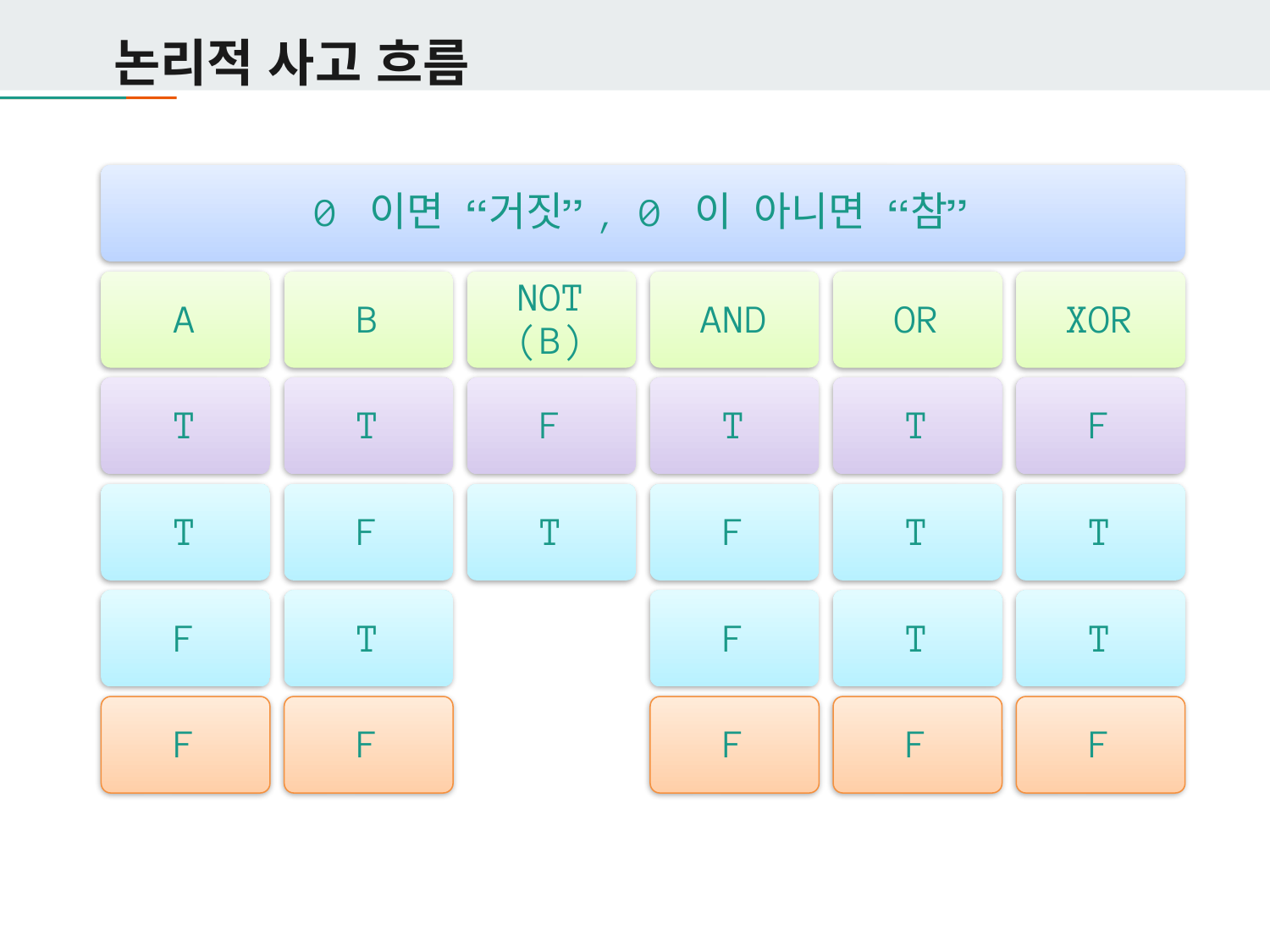

# 논리적 사고 흐름

0 이면 “거짓”, 0 이 아니면 “참”

A
B
NOT (B)
AND
OR
XOR

T
T
F
T
T
F

T
F
T
F
T
T

F
T
F
T
T

F
F
F
F
F